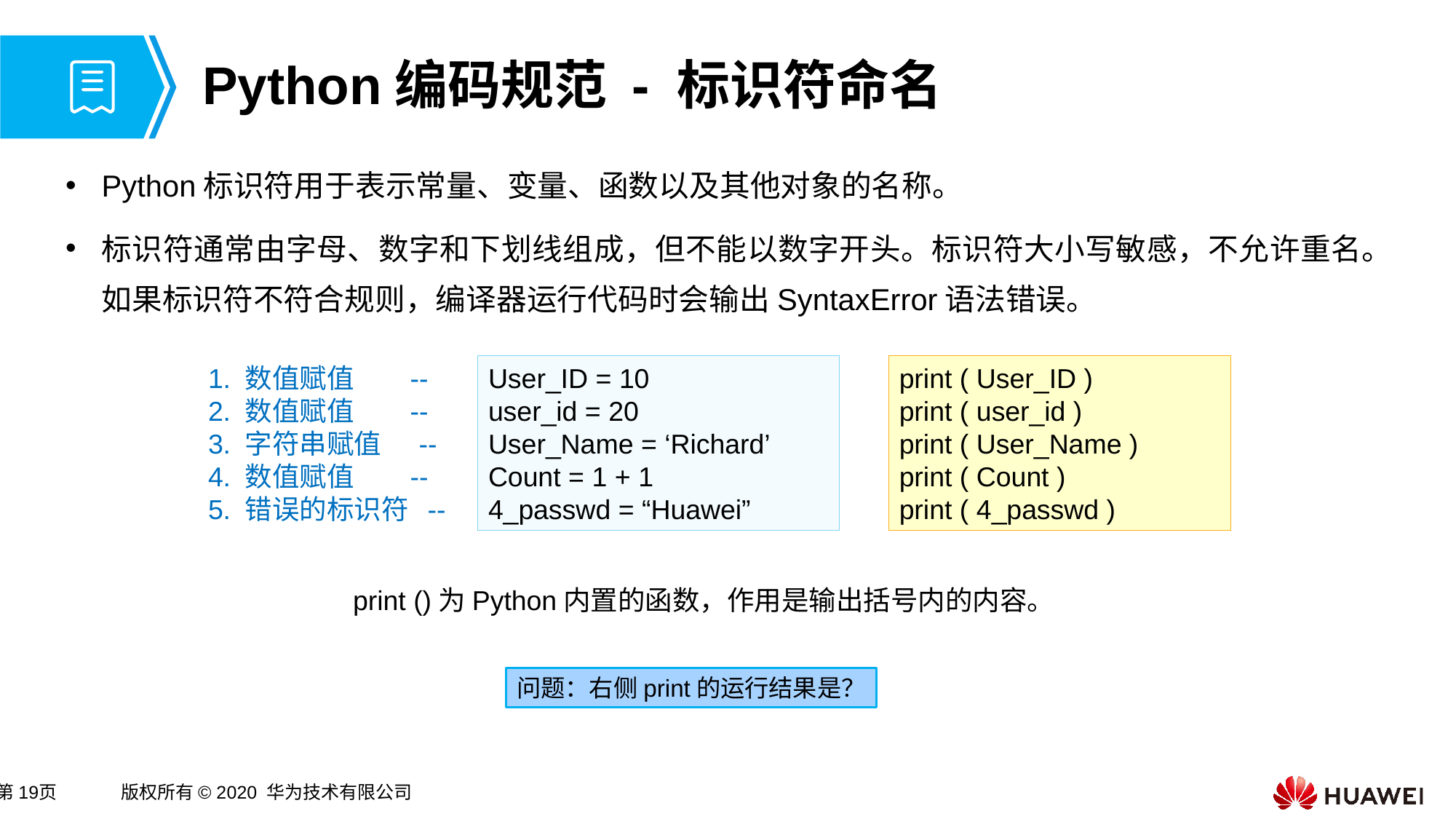

# Python编码规范 - 标识符命名
Python标识符用于表示常量、变量、函数以及其他对象的名称。
标识符通常由字母、数字和下划线组成，但不能以数字开头。标识符大小写敏感，不允许重名。如果标识符不符合规则，编译器运行代码时会输出SyntaxError语法错误。

1. 数值赋值        --
2. 数值赋值        --
3. 字符串赋值     --
4. 数值赋值        --
5. 错误的标识符  --
User_ID = 10
user_id = 20
User_Name = ‘Richard’
Count = 1 + 1
4_passwd = “Huawei”
print ( User_ID )
print ( user_id )
print ( User_Name )
print ( Count )
print ( 4_passwd )
print ()为Python内置的函数，作用是输出括号内的内容。
问题：右侧print的运行结果是？